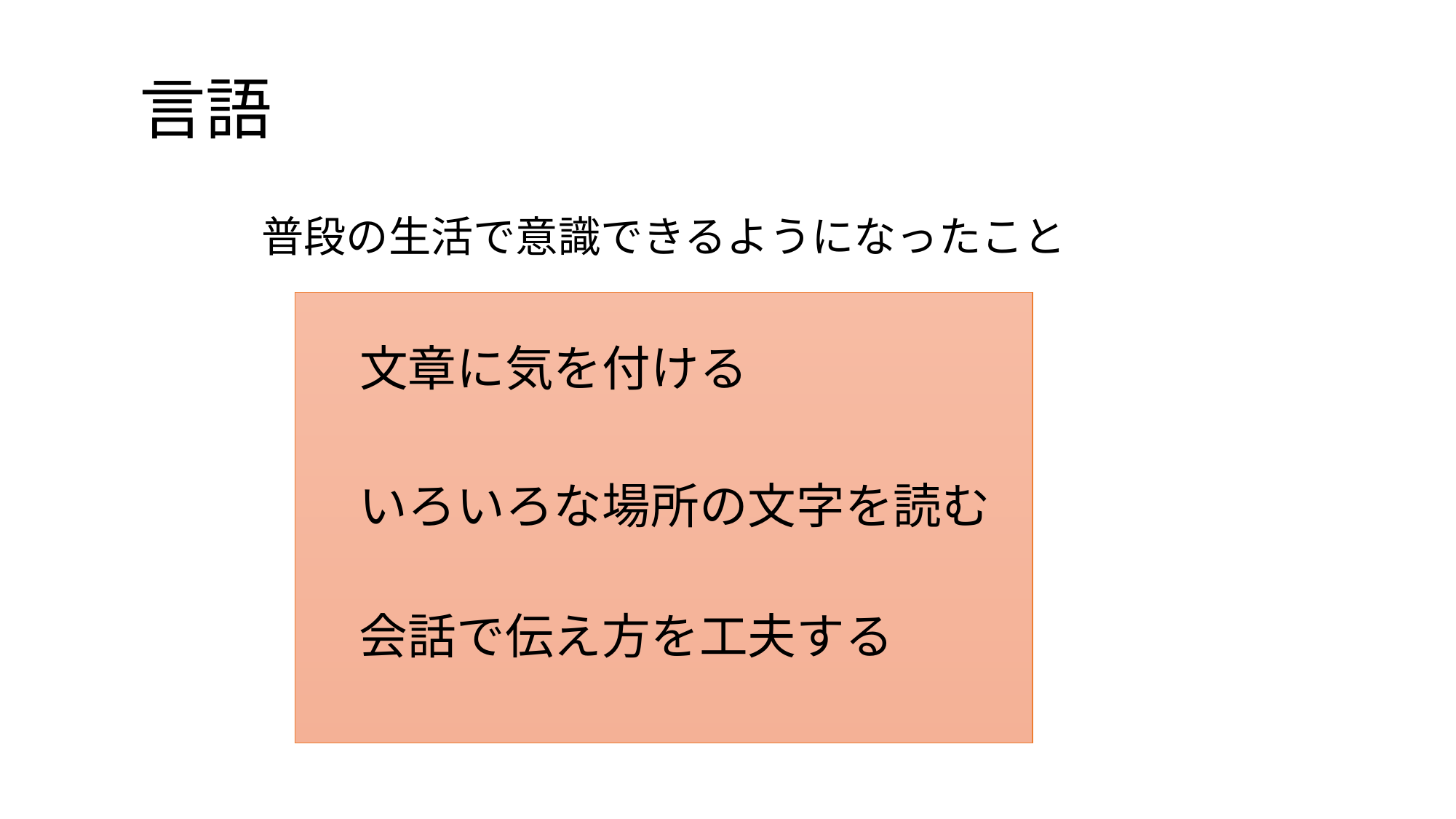

# 言語
普段の生活で意識できるようになったこと

文章に気を付ける
いろいろな場所の文字を読む
会話で伝え方を工夫する